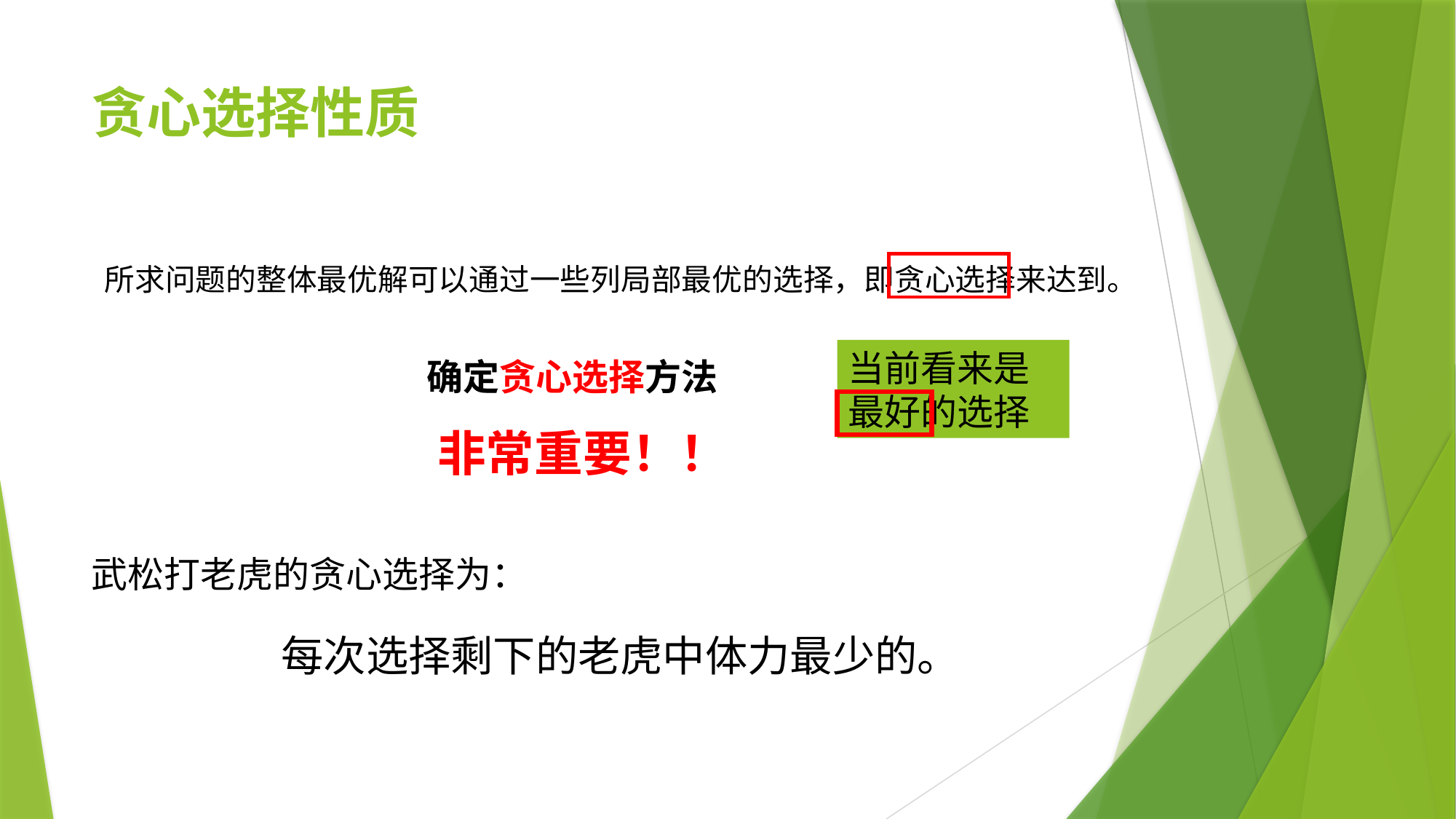

# 贪心选择性质

所求问题的整体最优解可以通过一些列局部最优的选择，即贪心选择来达到。

当前看来是最好的选择
确定贪心选择方法

非常重要！！
武松打老虎的贪心选择为：

每次选择剩下的老虎中体力最少的。